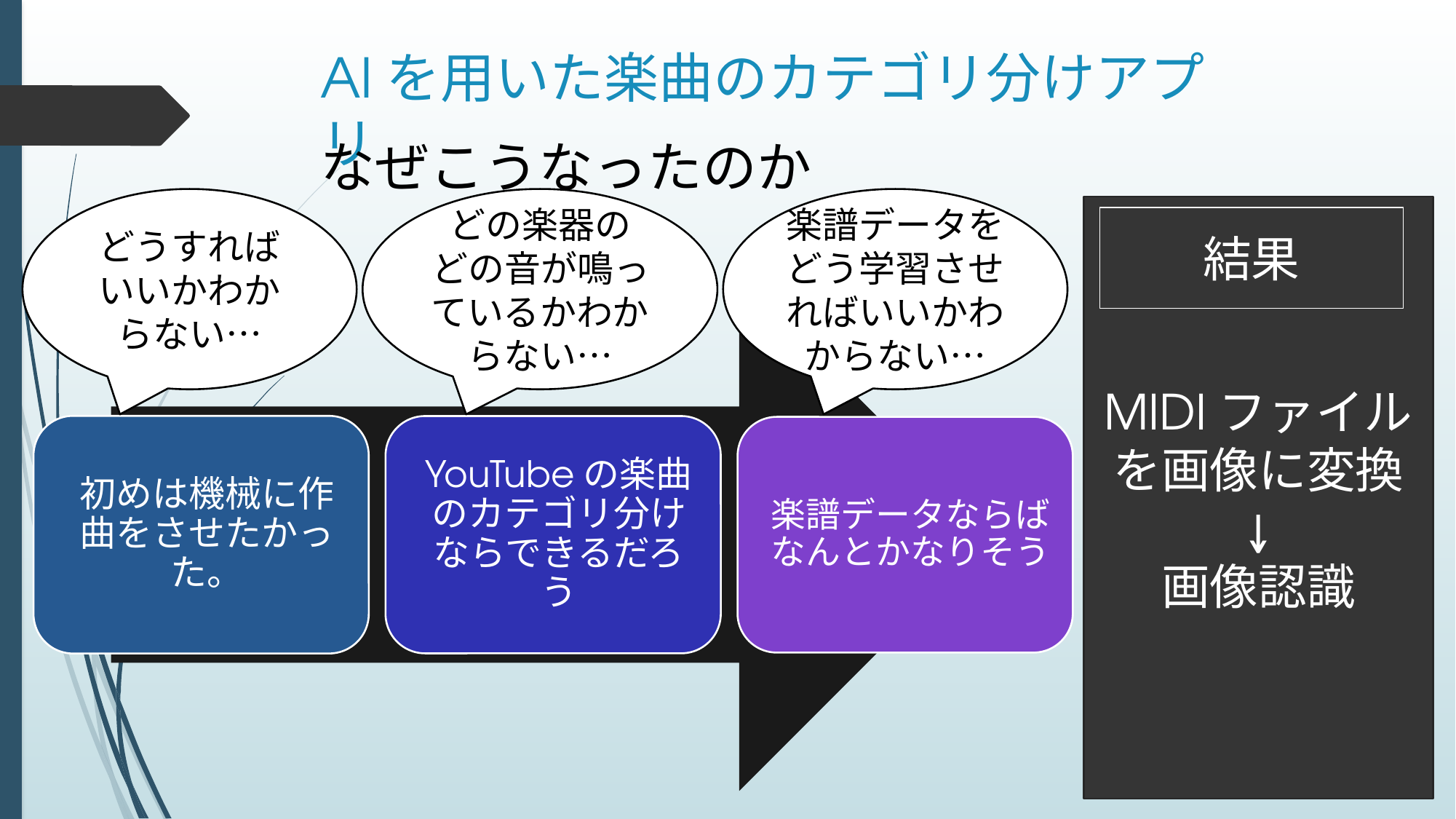

# AIを用いた楽曲のカテゴリ分けアプリ
なぜこうなったのか
どうすればいいかわからない…
どの楽器の
どの音が鳴っているかわからない…
楽譜データをどう学習させればいいかわからない…
MIDIファイルを画像に変換
↓
画像認識
結果
初めは機械に作曲をさせたかった。
YouTubeの楽曲のカテゴリ分けならできるだろう
楽譜データならばなんとかなりそう